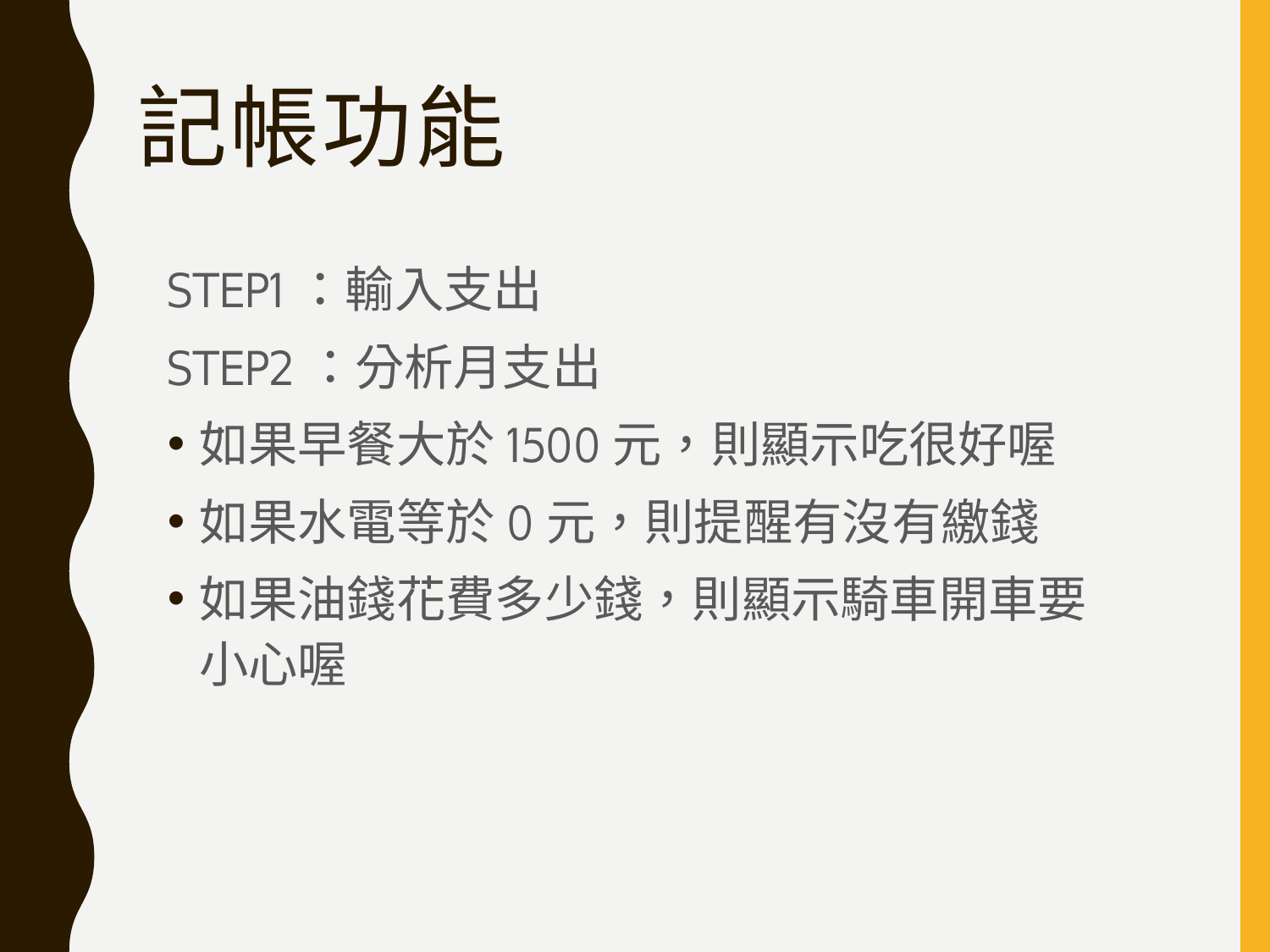

# 記帳功能
STEP1：輸入支出
STEP2：分析月支出
如果早餐大於1500元，則顯示吃很好喔
如果水電等於0元，則提醒有沒有繳錢
如果油錢花費多少錢，則顯示騎車開車要小心喔